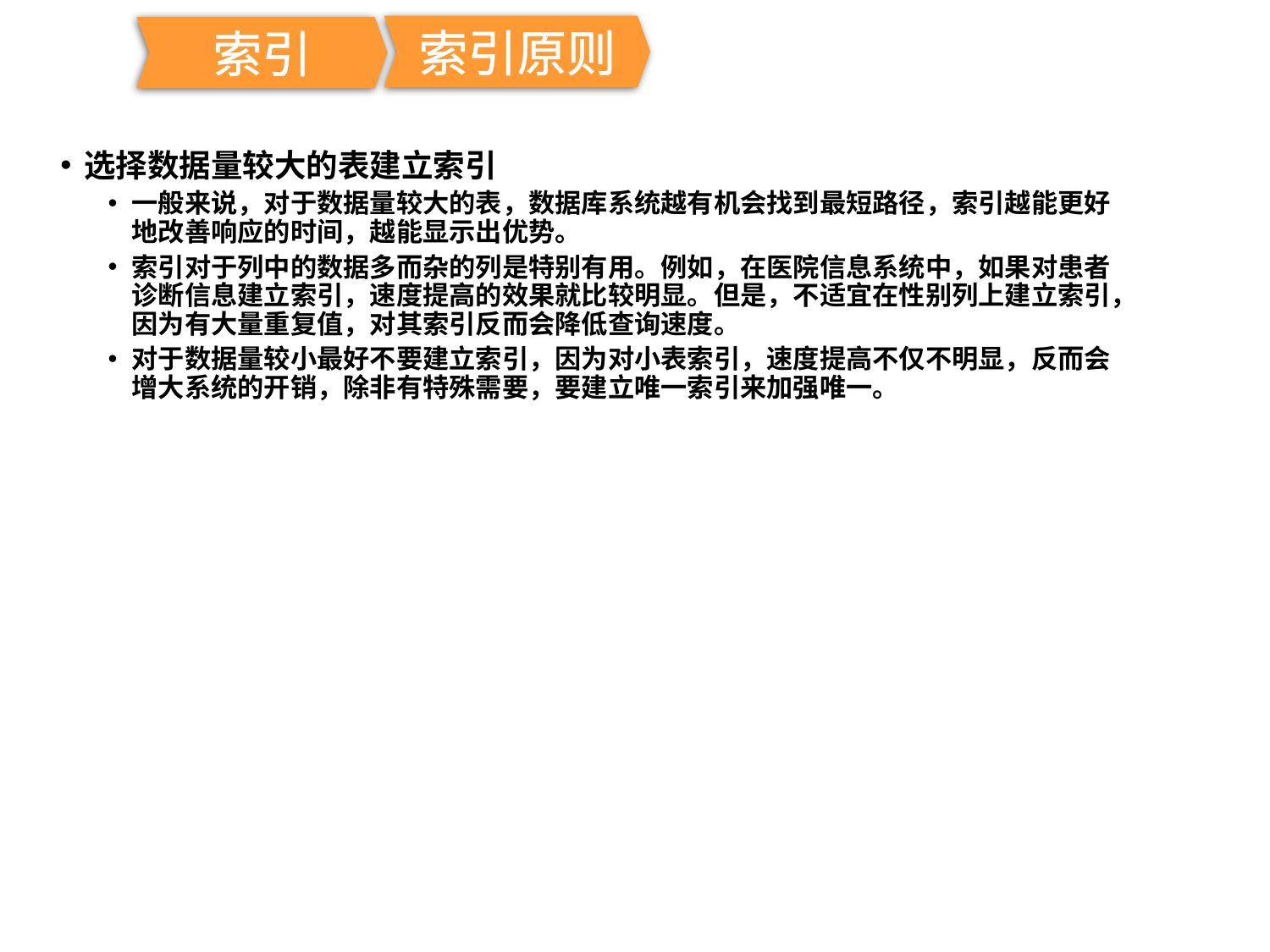

索引原则
索引

选择数据量较大的表建立索引
一般来说，对于数据量较大的表，数据库系统越有机会找到最短路径，索引越能更好地改善响应的时间，越能显示出优势。
索引对于列中的数据多而杂的列是特别有用。例如，在医院信息系统中，如果对患者诊断信息建立索引，速度提高的效果就比较明显。但是，不适宜在性别列上建立索引，因为有大量重复值，对其索引反而会降低查询速度。
对于数据量较小最好不要建立索引，因为对小表索引，速度提高不仅不明显，反而会增大系统的开销，除非有特殊需要，要建立唯一索引来加强唯一。